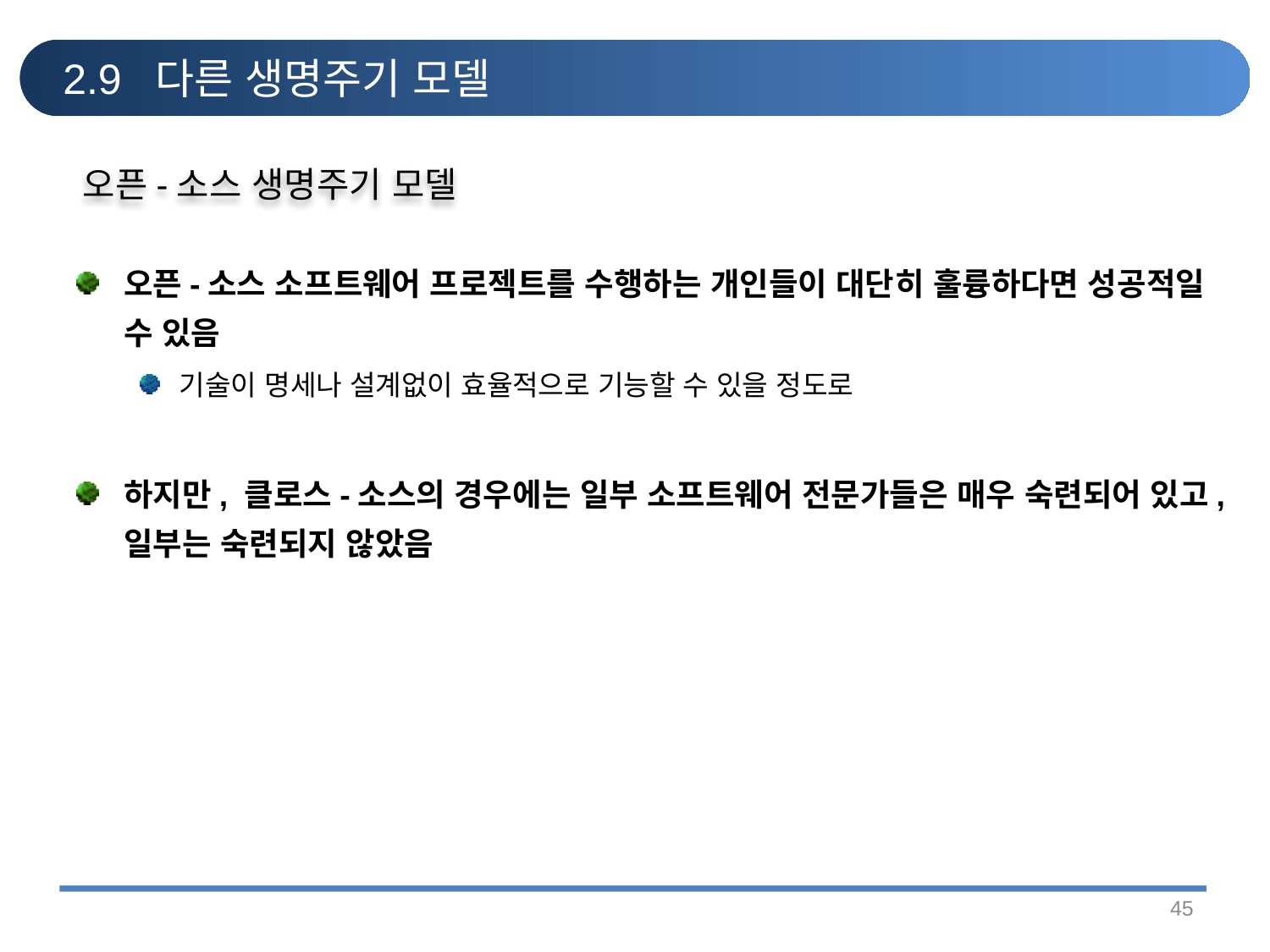

# 2.9  다른 생명주기 모델
오픈-소스 생명주기 모델
오픈-소스 소프트웨어 프로젝트를 수행하는 개인들이 대단히 훌륭하다면 성공적일 수 있음
기술이 명세나 설계없이 효율적으로 기능할 수 있을 정도로

하지만, 클로스-소스의 경우에는 일부 소프트웨어 전문가들은 매우 숙련되어 있고, 일부는 숙련되지 않았음

45